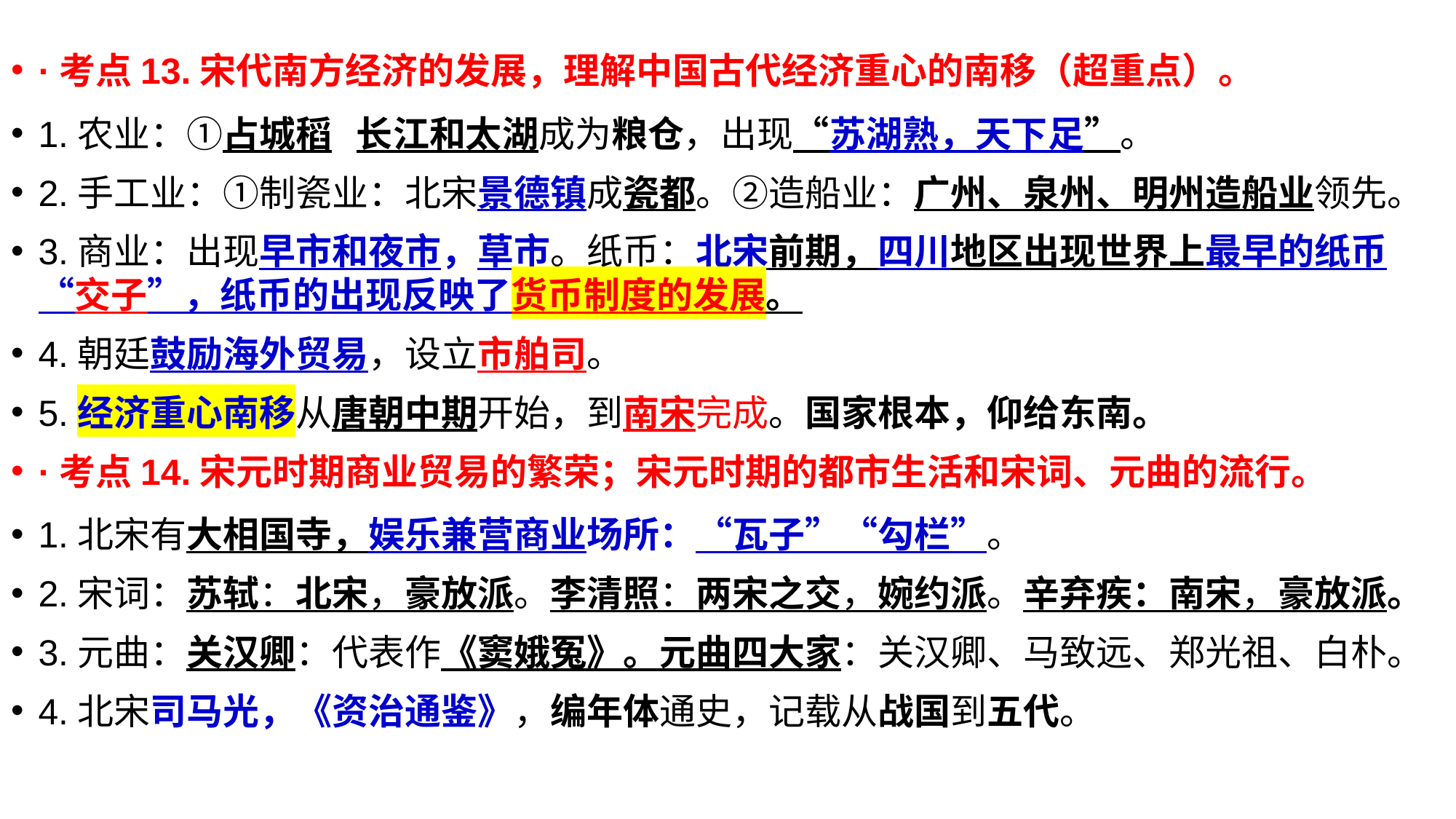

·考点13.宋代南方经济的发展，理解中国古代经济重心的南移（超重点）。
1.农业：①占城稻   长江和太湖成为粮仓，出现“苏湖熟，天下足”。
2.手工业：①制瓷业：北宋景德镇成瓷都。②造船业：广州、泉州、明州造船业领先。
3.商业：出现早市和夜市，草市。纸币：北宋前期，四川地区出现世界上最早的纸币 “交子”，纸币的出现反映了货币制度的发展。
4.朝廷鼓励海外贸易，设立市舶司。
5.经济重心南移从唐朝中期开始，到南宋完成。国家根本，仰给东南。
·考点14.宋元时期商业贸易的繁荣；宋元时期的都市生活和宋词、元曲的流行。
1.北宋有大相国寺，娱乐兼营商业场所：“瓦子”“勾栏”。
2.宋词：苏轼：北宋，豪放派。李清照：两宋之交，婉约派。辛弃疾：南宋，豪放派。
3.元曲：关汉卿：代表作《窦娥冤》。元曲四大家：关汉卿、马致远、郑光祖、白朴。
4.北宋司马光，《资治通鉴》，编年体通史，记载从战国到五代。